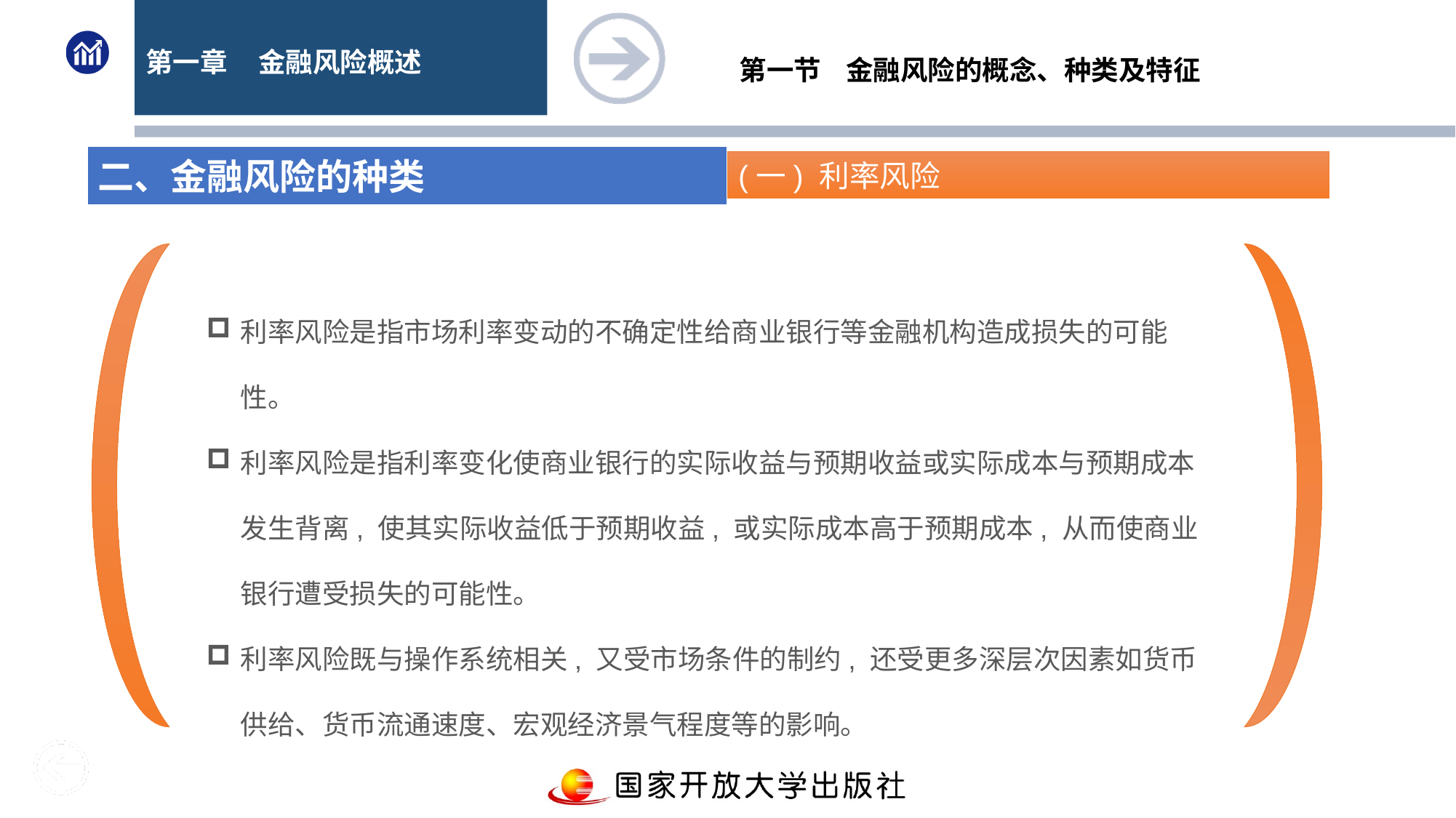

第一节    金融风险的概念、种类及特征
第一章     金融风险概述
二、金融风险的种类
(一) 利率风险

利率风险是指市场利率变动的不确定性给商业银行等金融机构造成损失的可能性。
利率风险是指利率变化使商业银行的实际收益与预期收益或实际成本与预期成本发生背离, 使其实际收益低于预期收益, 或实际成本高于预期成本, 从而使商业银行遭受损失的可能性。
利率风险既与操作系统相关, 又受市场条件的制约, 还受更多深层次因素如货币供给、货币流通速度、宏观经济景气程度等的影响。